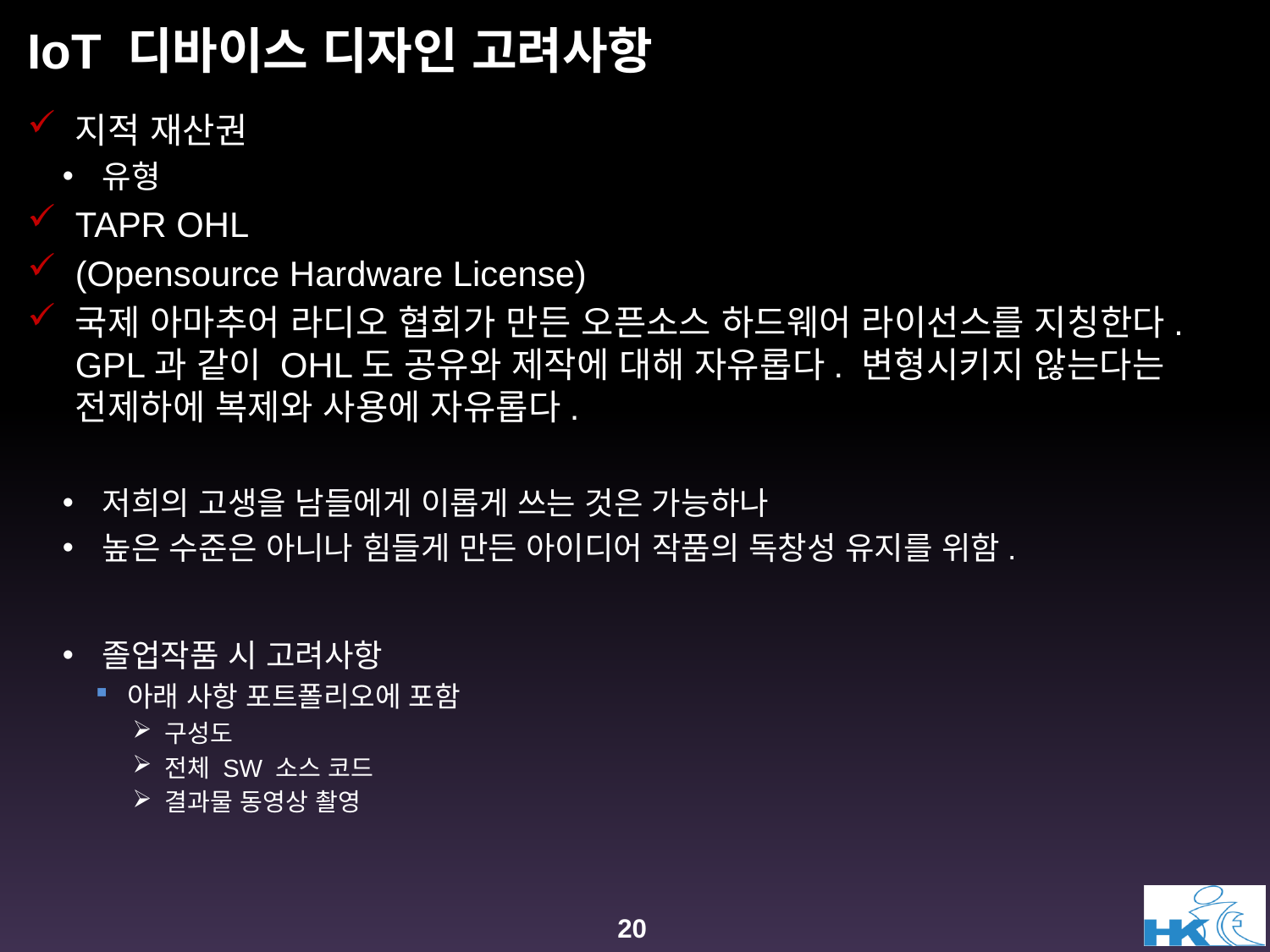

# IoT 디바이스 디자인 고려사항
지적 재산권
유형
TAPR OHL
(Opensource Hardware License)
국제 아마추어 라디오 협회가 만든 오픈소스 하드웨어 라이선스를 지칭한다. GPL과 같이 OHL도 공유와 제작에 대해 자유롭다. 변형시키지 않는다는 전제하에 복제와 사용에 자유롭다.

저희의 고생을 남들에게 이롭게 쓰는 것은 가능하나
높은 수준은 아니나 힘들게 만든 아이디어 작품의 독창성 유지를 위함.

졸업작품 시 고려사항
아래 사항 포트폴리오에 포함
구성도
전체 SW 소스 코드
결과물 동영상 촬영

20